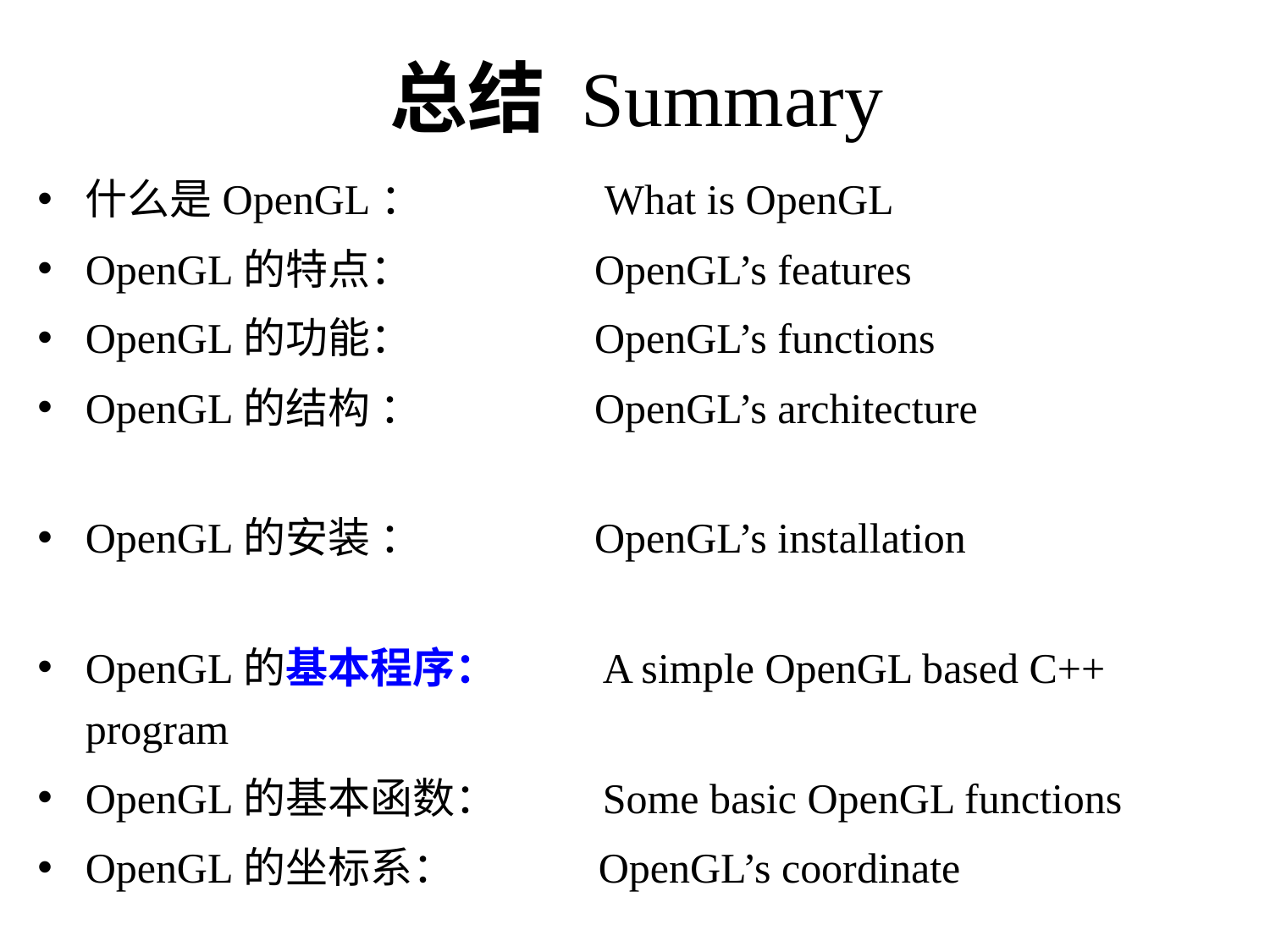

# 总结 Summary
什么是OpenGL：                  What is OpenGL
OpenGL的特点：                  OpenGL’s features
OpenGL的功能：                  OpenGL’s functions
OpenGL的结构 ：                 OpenGL’s architecture
OpenGL的安装 ：                 OpenGL’s installation
OpenGL的基本程序：          A simple OpenGL based C++ program
OpenGL的基本函数：          Some basic OpenGL functions
OpenGL的坐标系：              OpenGL’s coordinate
2维观察函数gluOrtho2D() & glViewport() & glutReshapeFunc() ：2D viewing: gluOrtho2D() & glViewport() & glutReshapeFunc()